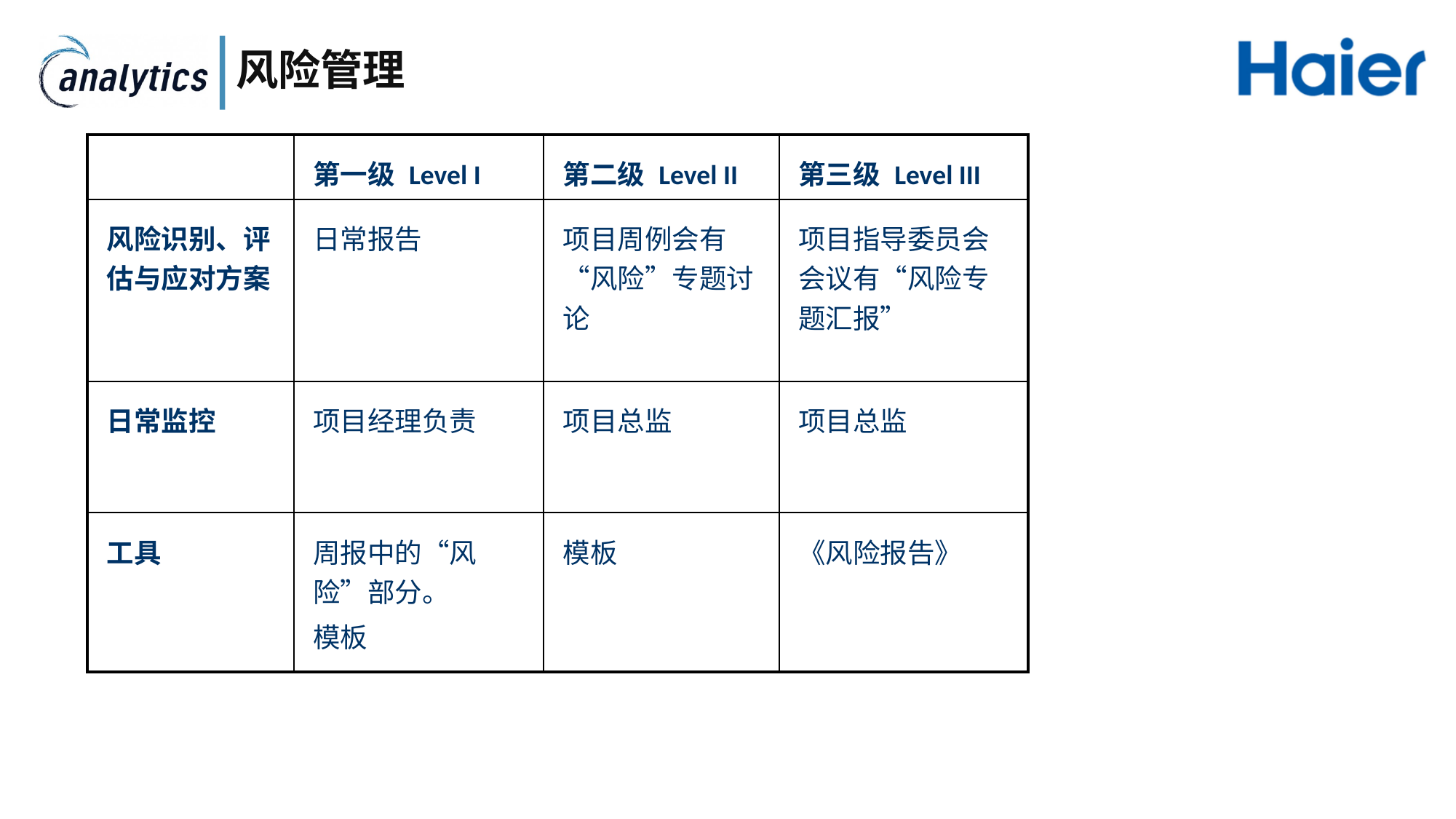

# 风险管理
|  | 第一级 Level I | 第二级 Level II | 第三级 Level III |
| --- | --- | --- | --- |
| 风险识别、评估与应对方案 | 日常报告 | 项目周例会有“风险”专题讨论 | 项目指导委员会会议有“风险专题汇报” |
| 日常监控 | 项目经理负责 | 项目总监 | 项目总监 |
| 工具 | 周报中的“风险”部分。 模板 | 模板 | 《风险报告》 |